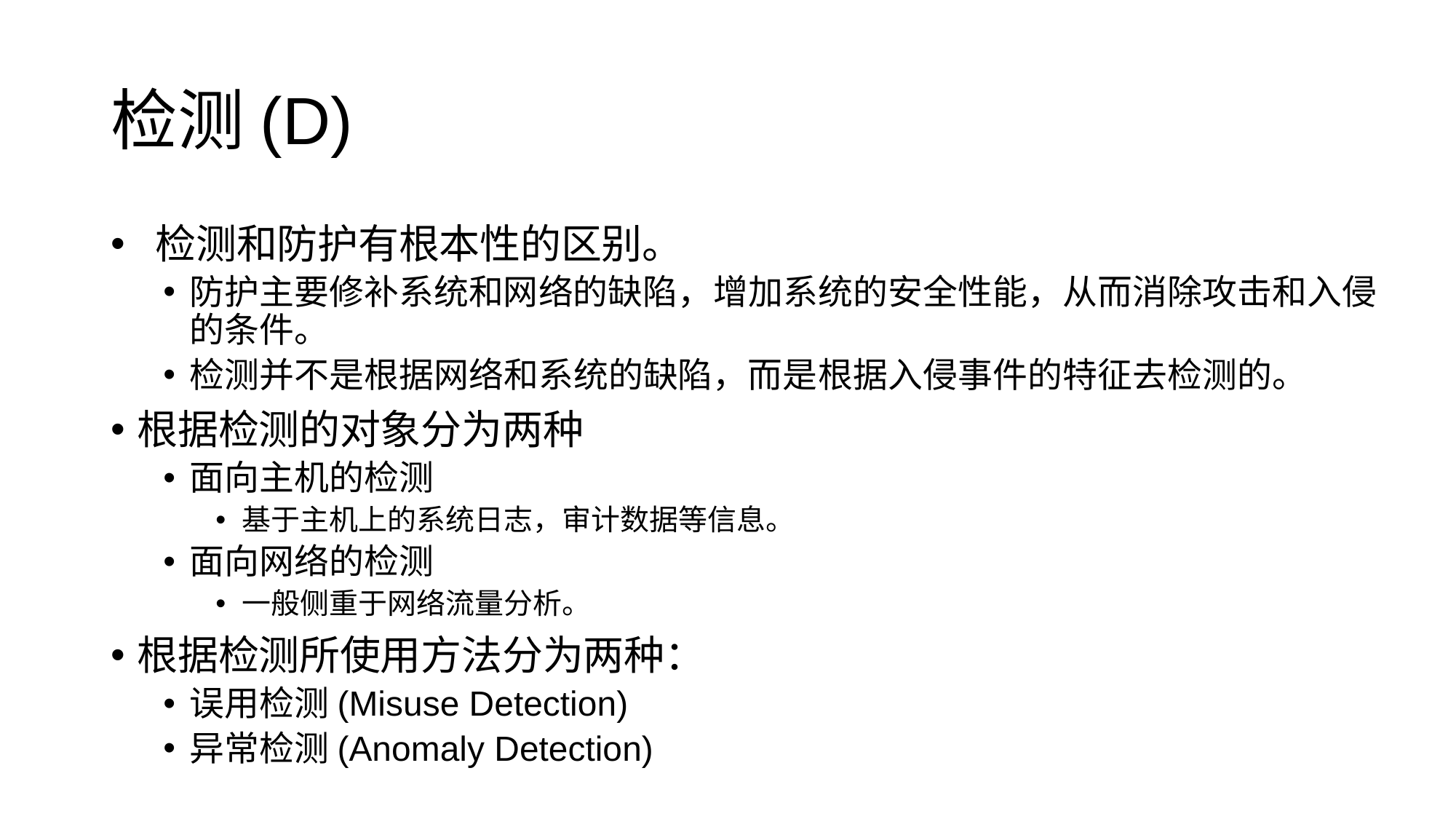

# 检测(D)
 检测和防护有根本性的区别。
防护主要修补系统和网络的缺陷，增加系统的安全性能，从而消除攻击和入侵的条件。
检测并不是根据网络和系统的缺陷，而是根据入侵事件的特征去检测的。
根据检测的对象分为两种
面向主机的检测
基于主机上的系统日志，审计数据等信息。
面向网络的检测
一般侧重于网络流量分析。
根据检测所使用方法分为两种：
误用检测(Misuse Detection)
异常检测(Anomaly Detection)